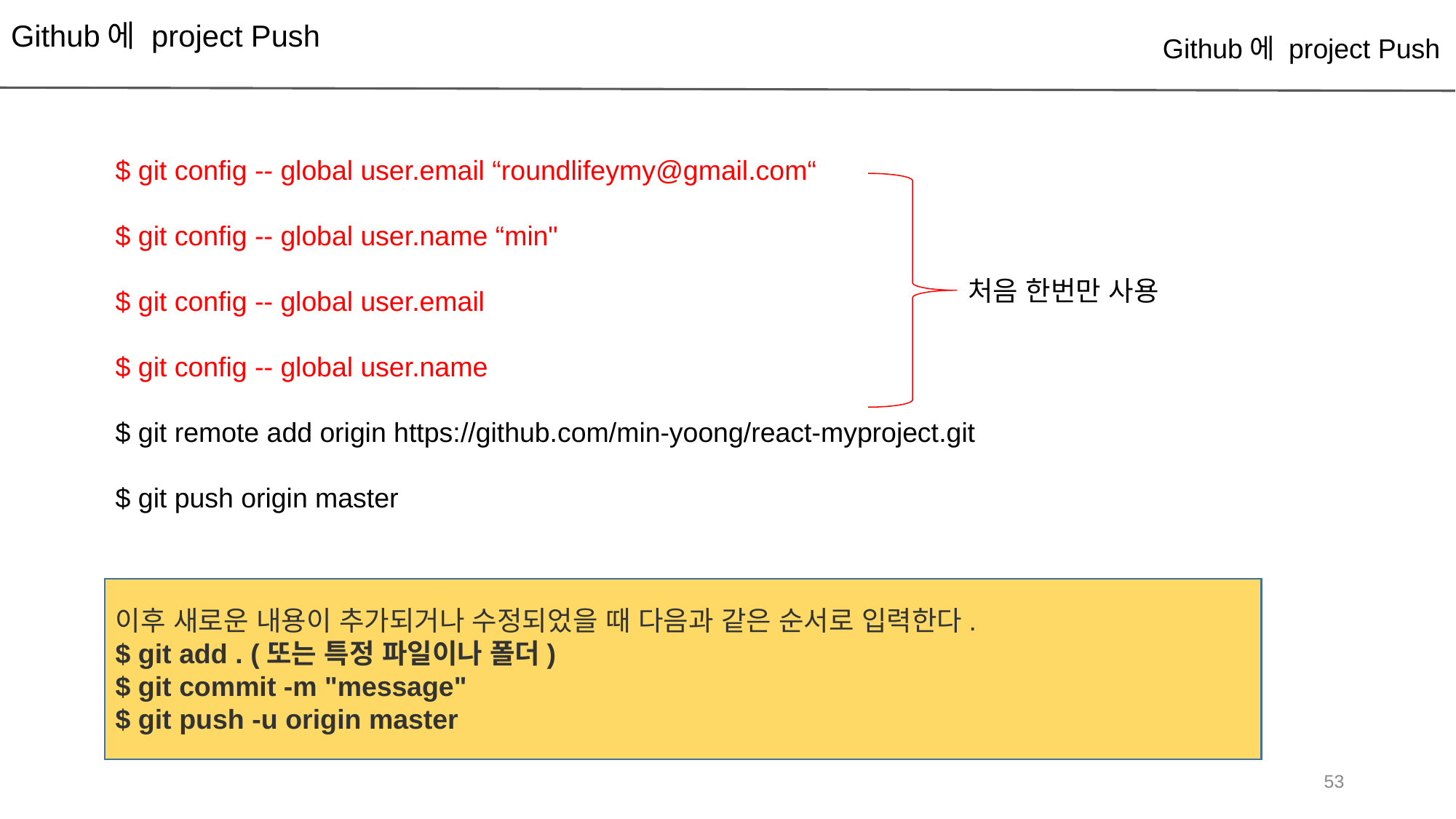

# Github에 project Push
Github에 project Push

$ git config -- global user.email “roundlifeymy@gmail.com“

$ git config -- global user.name “min"

$ git config -- global user.email

$ git config -- global user.name

$ git remote add origin https://github.com/min-yoong/react-myproject.git

$ git push origin master

처음 한번만 사용
이후 새로운 내용이 추가되거나 수정되었을 때 다음과 같은 순서로 입력한다.
$ git add . (또는 특정 파일이나 폴더)
$ git commit -m "message"
$ git push -u origin master
53